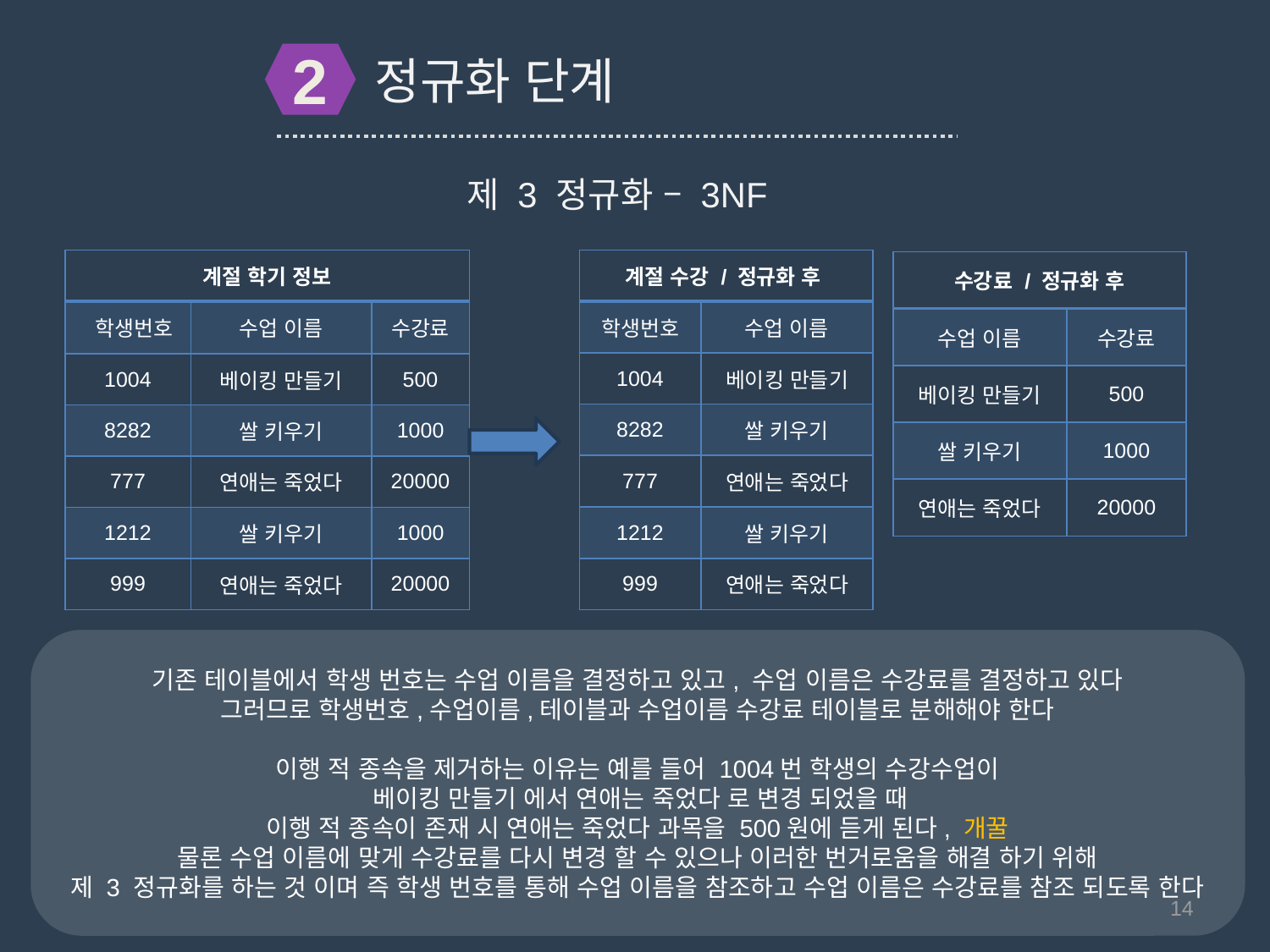

2
정규화 단계
제 3 정규화 – 3NF
| 계절 수강 / 정규화 후 |  |
| --- | --- |
| 학생번호 | 수업 이름 |
| 1004 | 베이킹 만들기 |
| 8282 | 쌀 키우기 |
| 777 | 연애는 죽었다 |
| 1212 | 쌀 키우기 |
| 999 | 연애는 죽었다 |
| 계절 학기 정보 |  |  |
| --- | --- | --- |
| 학생번호 | 수업 이름 | 수강료 |
| 1004 | 베이킹 만들기 | 500 |
| 8282 | 쌀 키우기 | 1000 |
| 777 | 연애는 죽었다 | 20000 |
| 1212 | 쌀 키우기 | 1000 |
| 999 | 연애는 죽었다 | 20000 |
| 수강료 / 정규화 후 |  |
| --- | --- |
| 수업 이름 | 수강료 |
| 베이킹 만들기 | 500 |
| 쌀 키우기 | 1000 |
| 연애는 죽었다 | 20000 |

기존 테이블에서 학생 번호는 수업 이름을 결정하고 있고, 수업 이름은 수강료를 결정하고 있다
그러므로 학생번호,수업이름,테이블과 수업이름 수강료 테이블로 분해해야 한다

이행 적 종속을 제거하는 이유는 예를 들어 1004번 학생의 수강수업이
 베이킹 만들기 에서 연애는 죽었다 로 변경 되었을 때
이행 적 종속이 존재 시 연애는 죽었다 과목을 500원에 듣게 된다, 개꿀
물론 수업 이름에 맞게 수강료를 다시 변경 할 수 있으나 이러한 번거로움을 해결 하기 위해
제 3 정규화를 하는 것 이며 즉 학생 번호를 통해 수업 이름을 참조하고 수업 이름은 수강료를 참조 되도록 한다
14